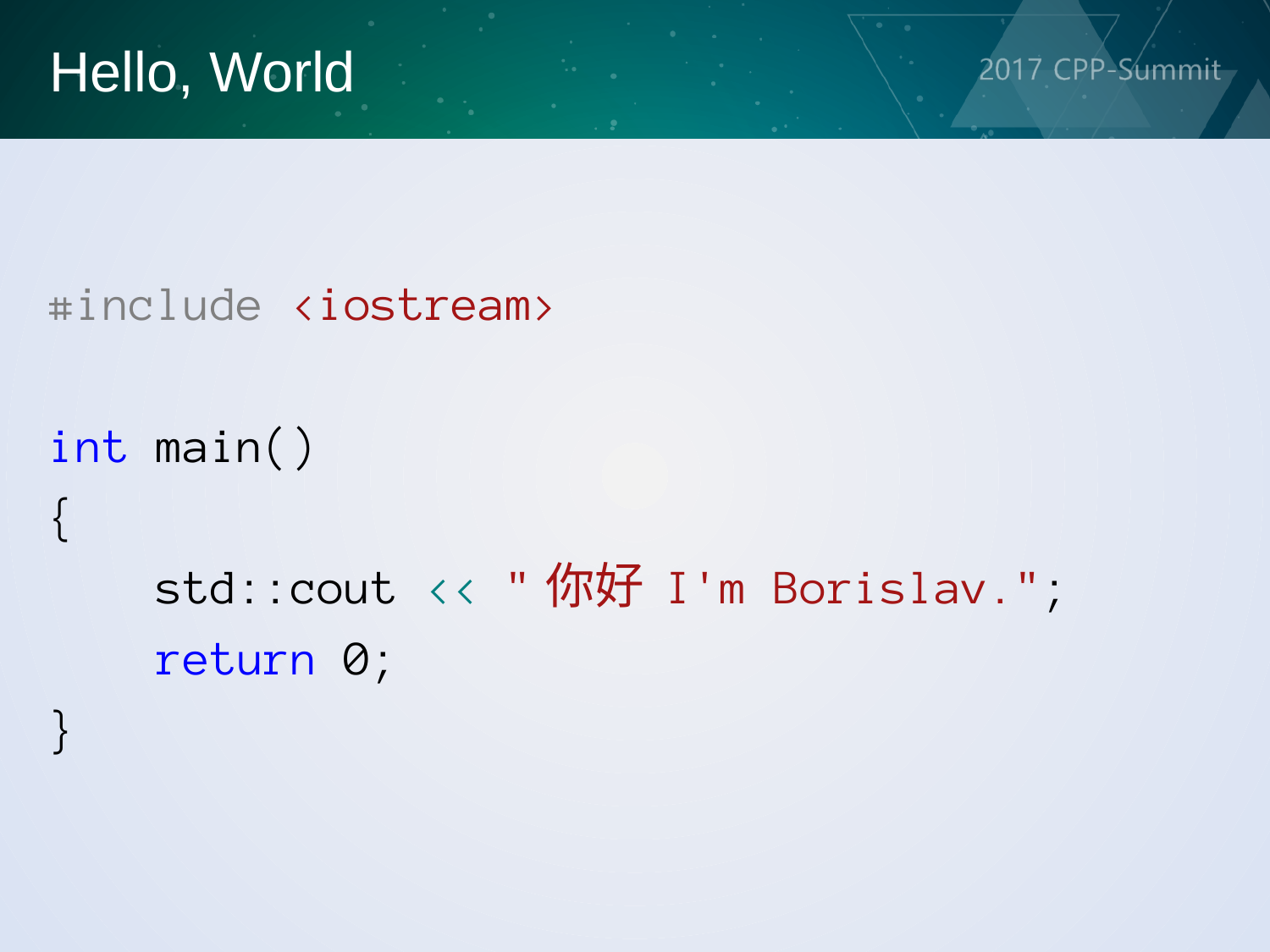

Hello, World
#include <iostream>

int main()
{
    std::cout << "你好 I'm Borislav.";
    return 0;
}